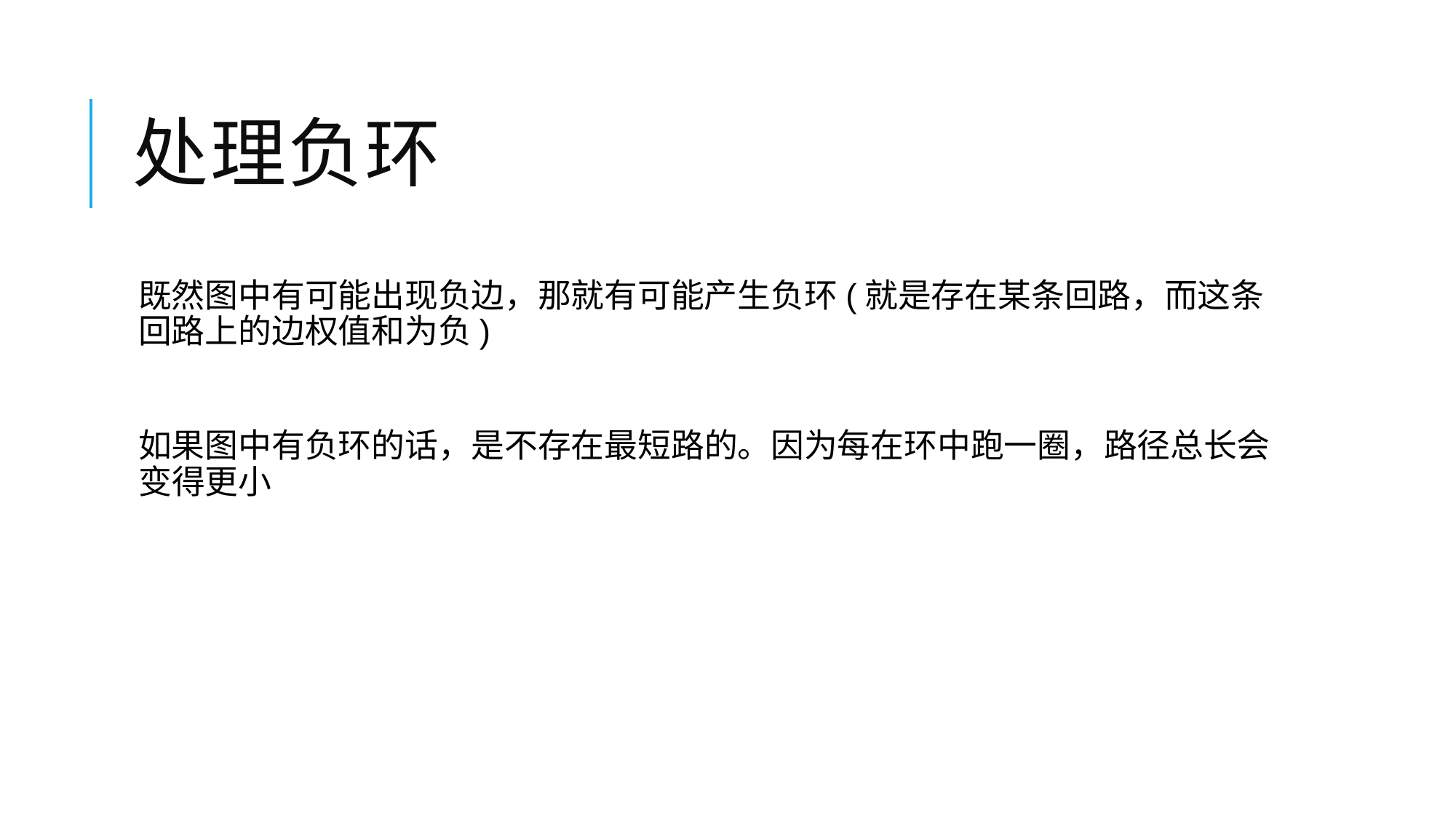

# 处理负环
既然图中有可能出现负边，那就有可能产生负环(就是存在某条回路，而这条回路上的边权值和为负)

如果图中有负环的话，是不存在最短路的。因为每在环中跑一圈，路径总长会变得更小